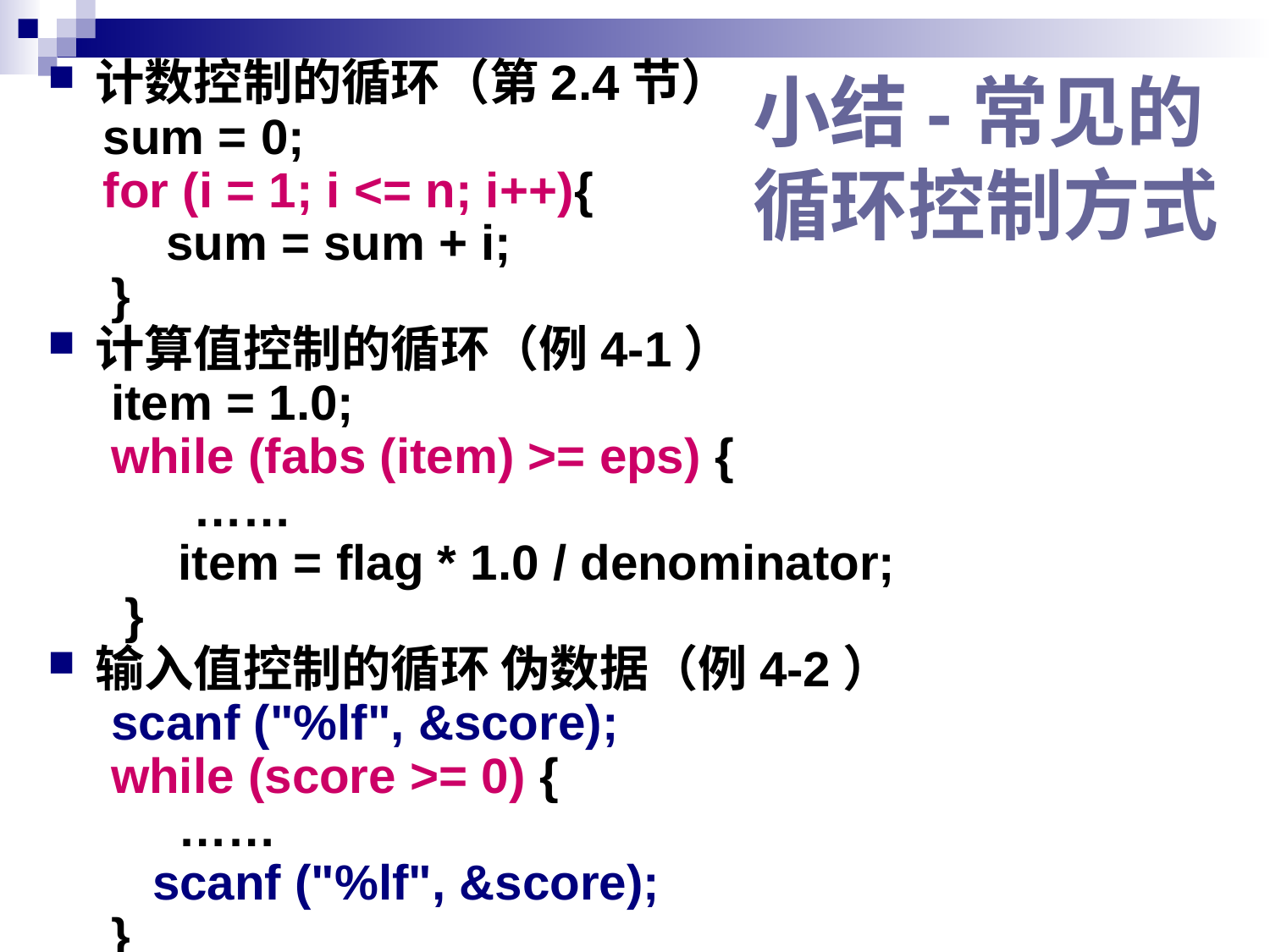

计数控制的循环（第2.4节）
sum = 0;
for (i = 1; i <= n; i++){
    sum = sum + i;
}
计算值控制的循环（例4-1）
item = 1.0;
while (fabs (item) >= eps) {
      ……
	  item = flag * 1.0 / denominator;
 }
输入值控制的循环 伪数据（例4-2）
scanf ("%lf", &score);
while (score >= 0) {
	  ……
   scanf ("%lf", &score);
}
# 小结-常见的 循环控制方式